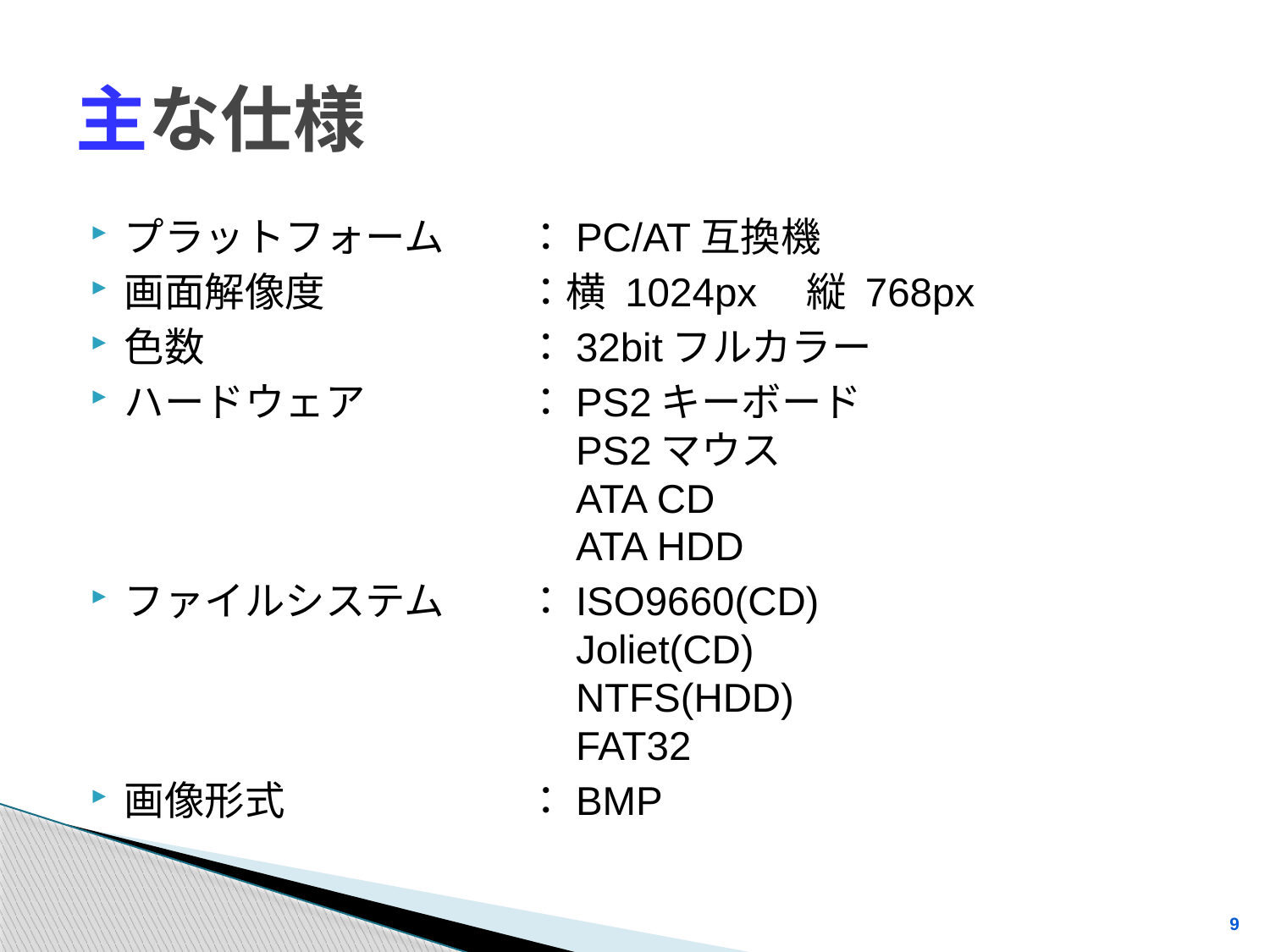

# 主な仕様
プラットフォーム	：PC/AT互換機
画面解像度	：横 1024px　縦 768px
色数	：32bitフルカラー
ハードウェア	：PS2キーボード
	　PS2マウス
	　ATA CD
	　ATA HDD
ファイルシステム	：ISO9660(CD)
	　Joliet(CD)
	　NTFS(HDD)
	　FAT32
画像形式	：BMP
9